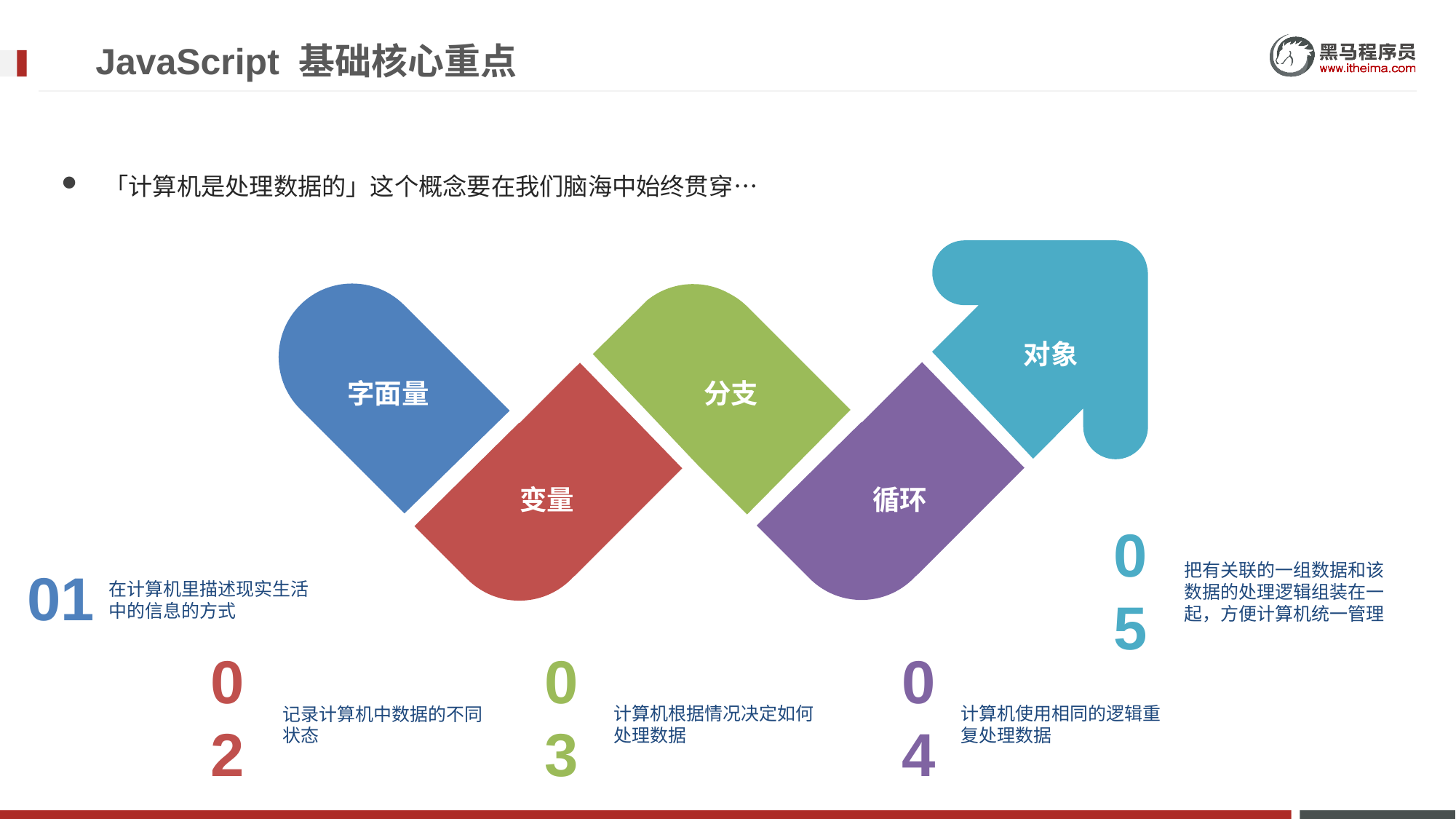

# JavaScript 基础核心重点
「计算机是处理数据的」这个概念要在我们脑海中始终贯穿…

对象
字面量
分支

变量
循环
05
把有关联的一组数据和该数据的处理逻辑组装在一起，方便计算机统一管理
01
在计算机里描述现实生活中的信息的方式
02
03
04
计算机根据情况决定如何处理数据
计算机使用相同的逻辑重复处理数据
记录计算机中数据的不同状态